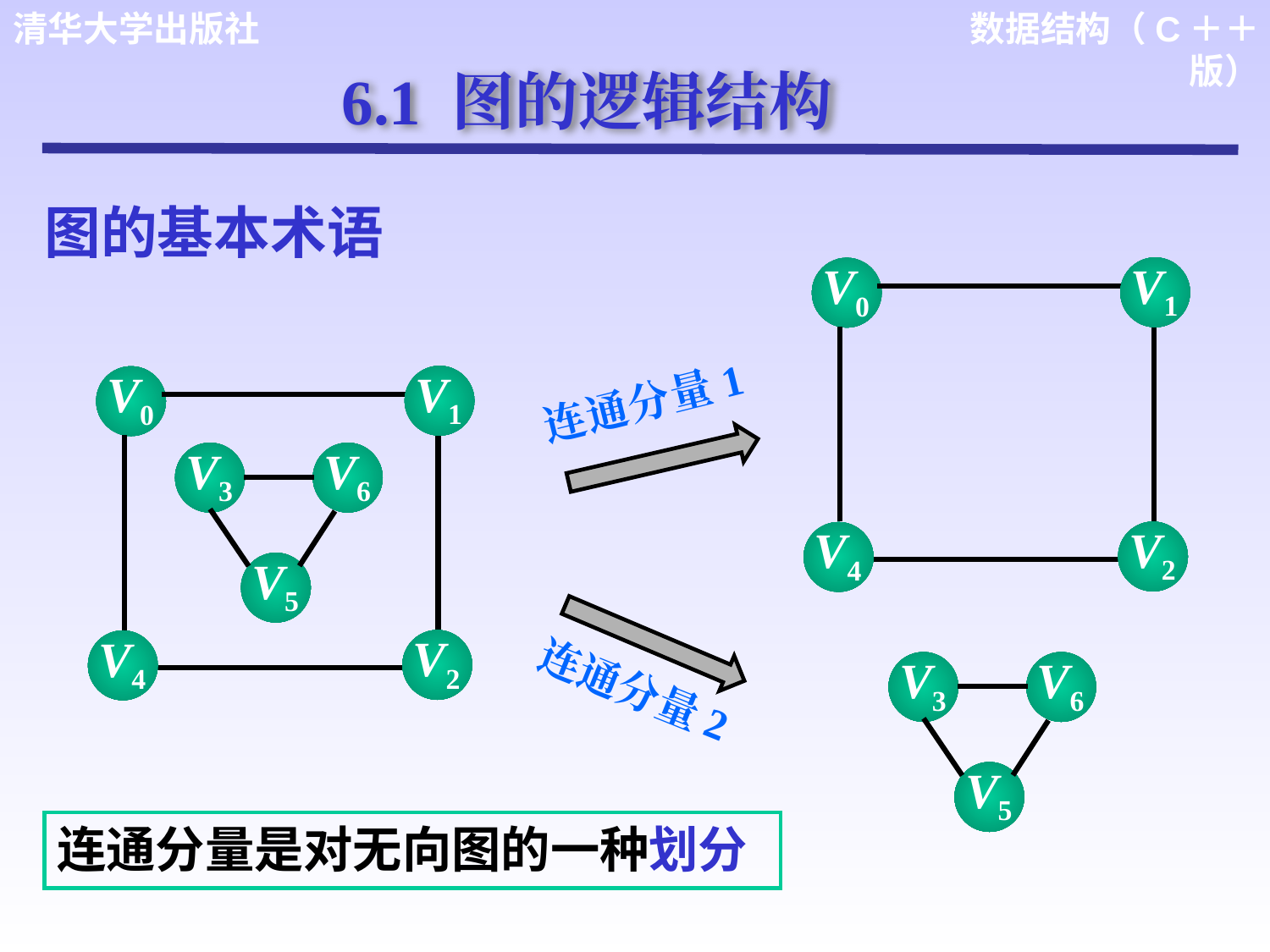

6.1 图的逻辑结构
图的基本术语
V1
V0

V2
V4

连通分量1

V1
V0

V3
V6

V5

连通分量2
V2
V4

V3
V6

V5

连通分量是对无向图的一种划分